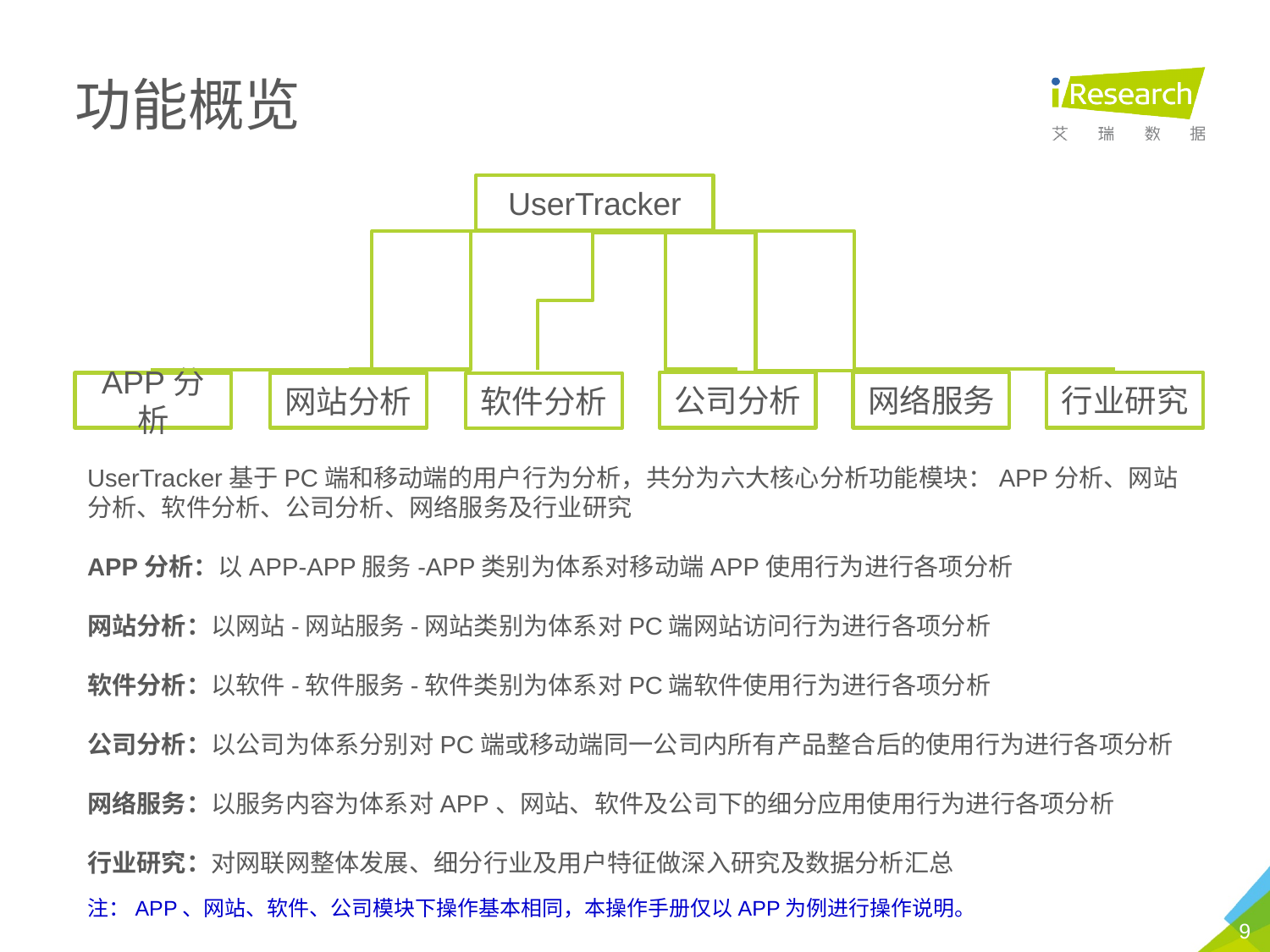

# 功能概览
UserTracker
公司分析
网络服务
行业研究
APP分析
网站分析
软件分析
UserTracker基于PC端和移动端的用户行为分析，共分为六大核心分析功能模块：APP分析、网站分析、软件分析、公司分析、网络服务及行业研究

APP分析：以APP-APP服务-APP类别为体系对移动端APP使用行为进行各项分析

网站分析：以网站-网站服务-网站类别为体系对PC端网站访问行为进行各项分析

软件分析：以软件-软件服务-软件类别为体系对PC端软件使用行为进行各项分析

公司分析：以公司为体系分别对PC端或移动端同一公司内所有产品整合后的使用行为进行各项分析

网络服务：以服务内容为体系对APP、网站、软件及公司下的细分应用使用行为进行各项分析

行业研究：对网联网整体发展、细分行业及用户特征做深入研究及数据分析汇总
注：APP、网站、软件、公司模块下操作基本相同，本操作手册仅以APP为例进行操作说明。